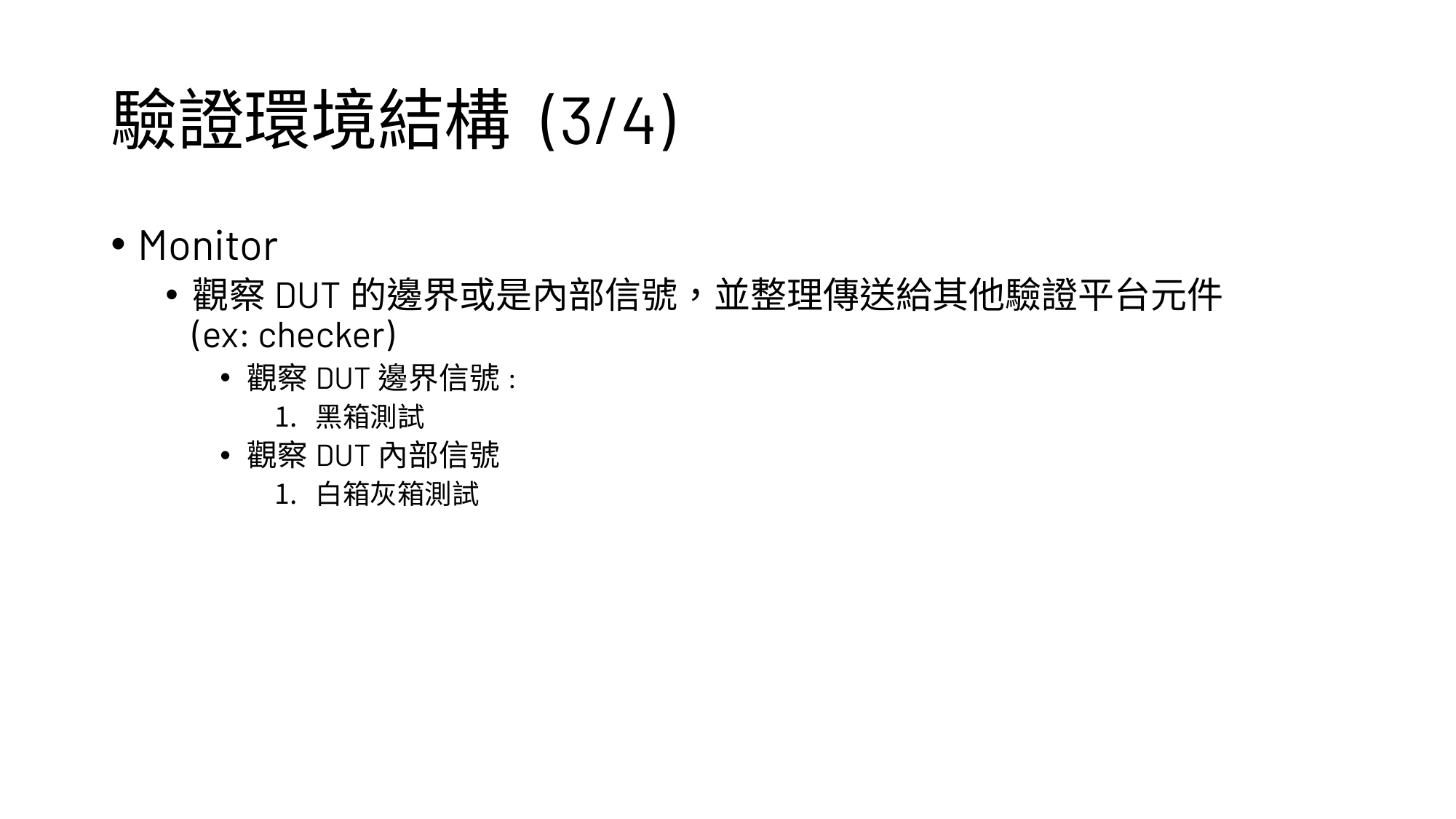

# 驗證環境結構 (3/4)
Monitor
觀察DUT的邊界或是內部信號，並整理傳送給其他驗證平台元件
(ex: checker)
觀察DUT邊界信號:
黑箱測試
觀察DUT內部信號
白箱灰箱測試